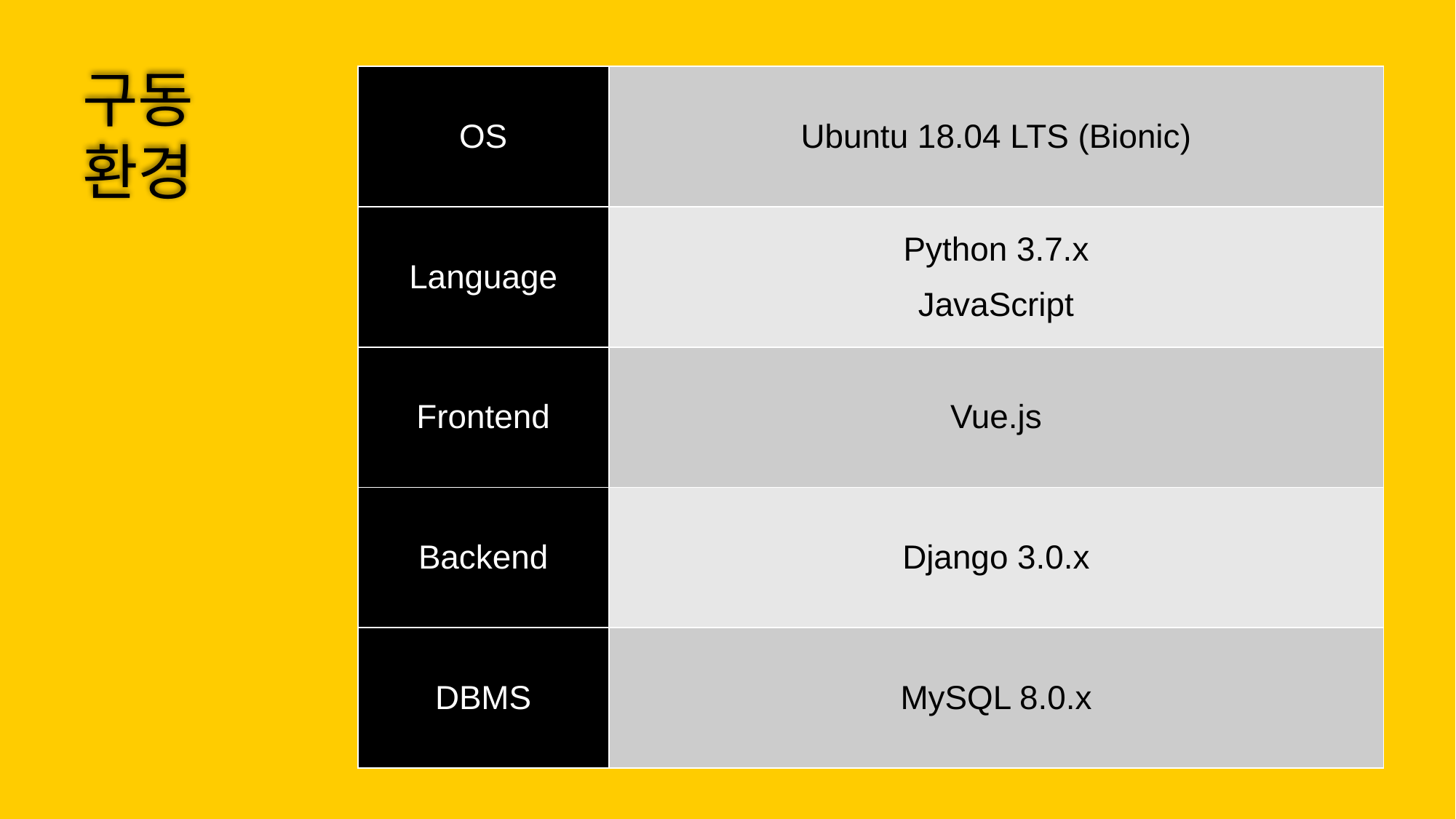

# 구동 환경
| OS | Ubuntu 18.04 LTS (Bionic) |
| --- | --- |
| Language | Python 3.7.x JavaScript |
| Frontend | Vue.js |
| Backend | Django 3.0.x |
| DBMS | MySQL 8.0.x |